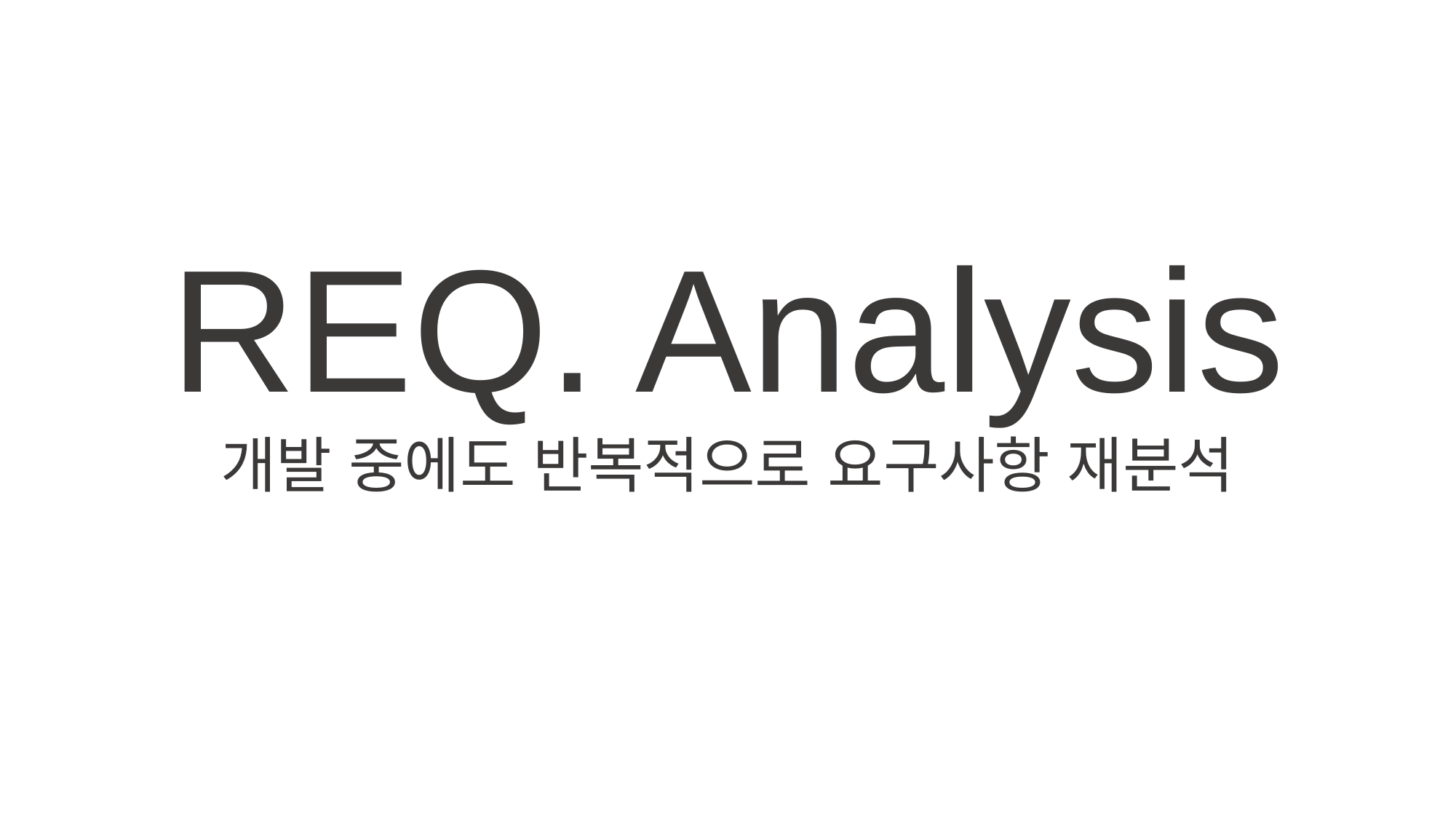

REQ. Analysis
개발 중에도 반복적으로 요구사항 재분석